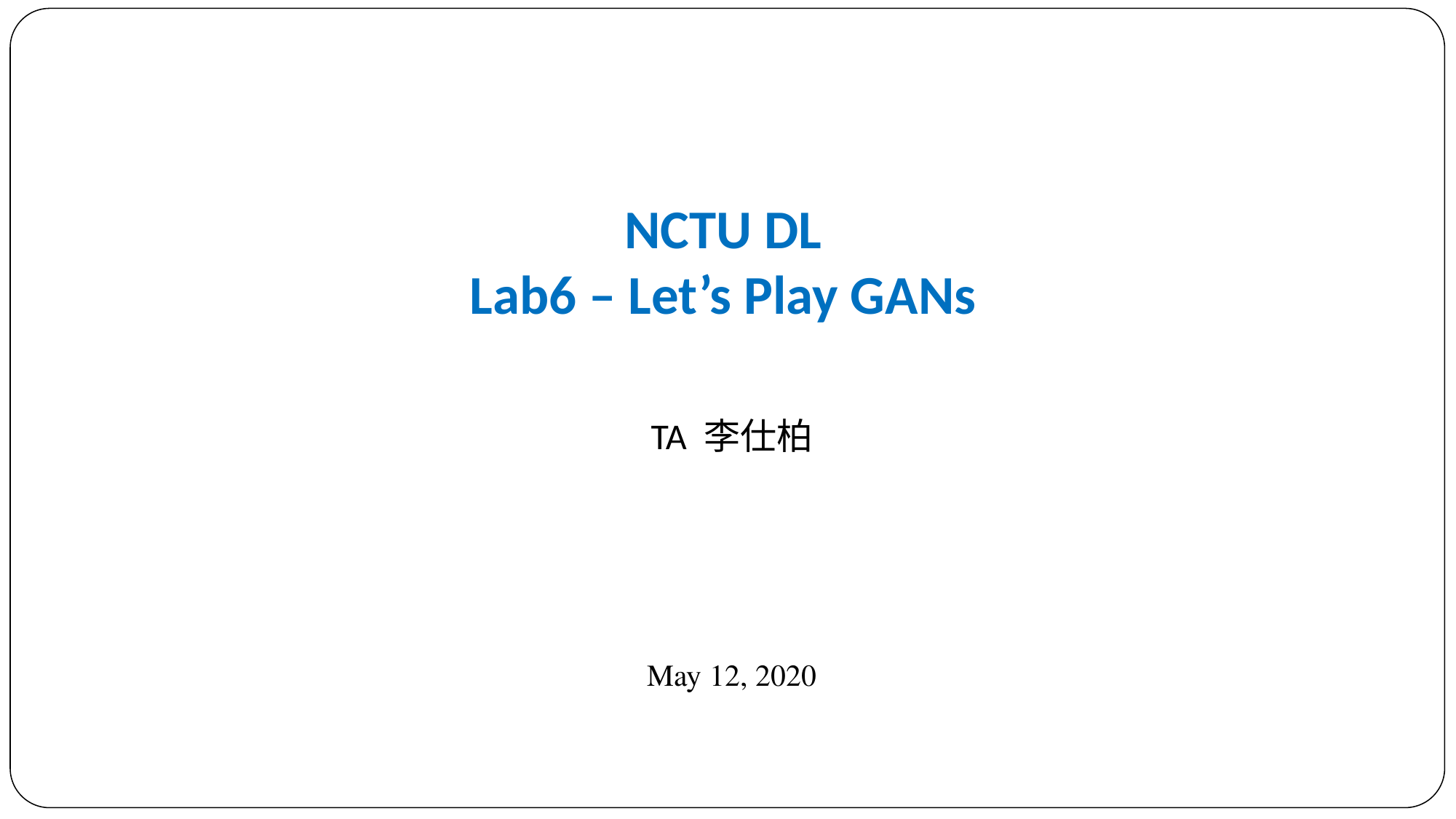

# NCTU DL Lab6 – Let’s Play GANs
TA 李仕柏
May 12, 2020